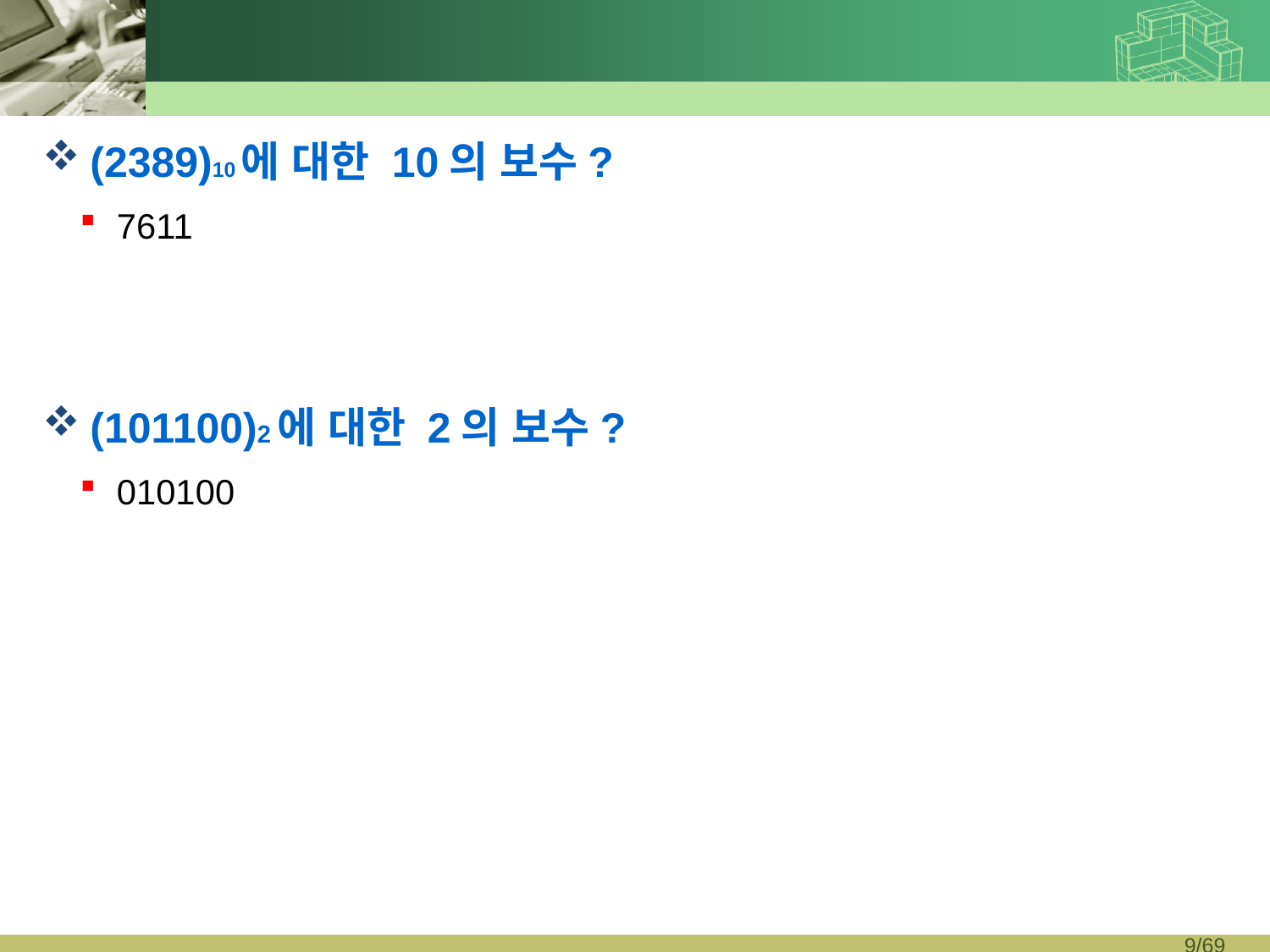

#
(2389)10에 대한 10의 보수?
7611

(101100)2에 대한 2의 보수?
010100